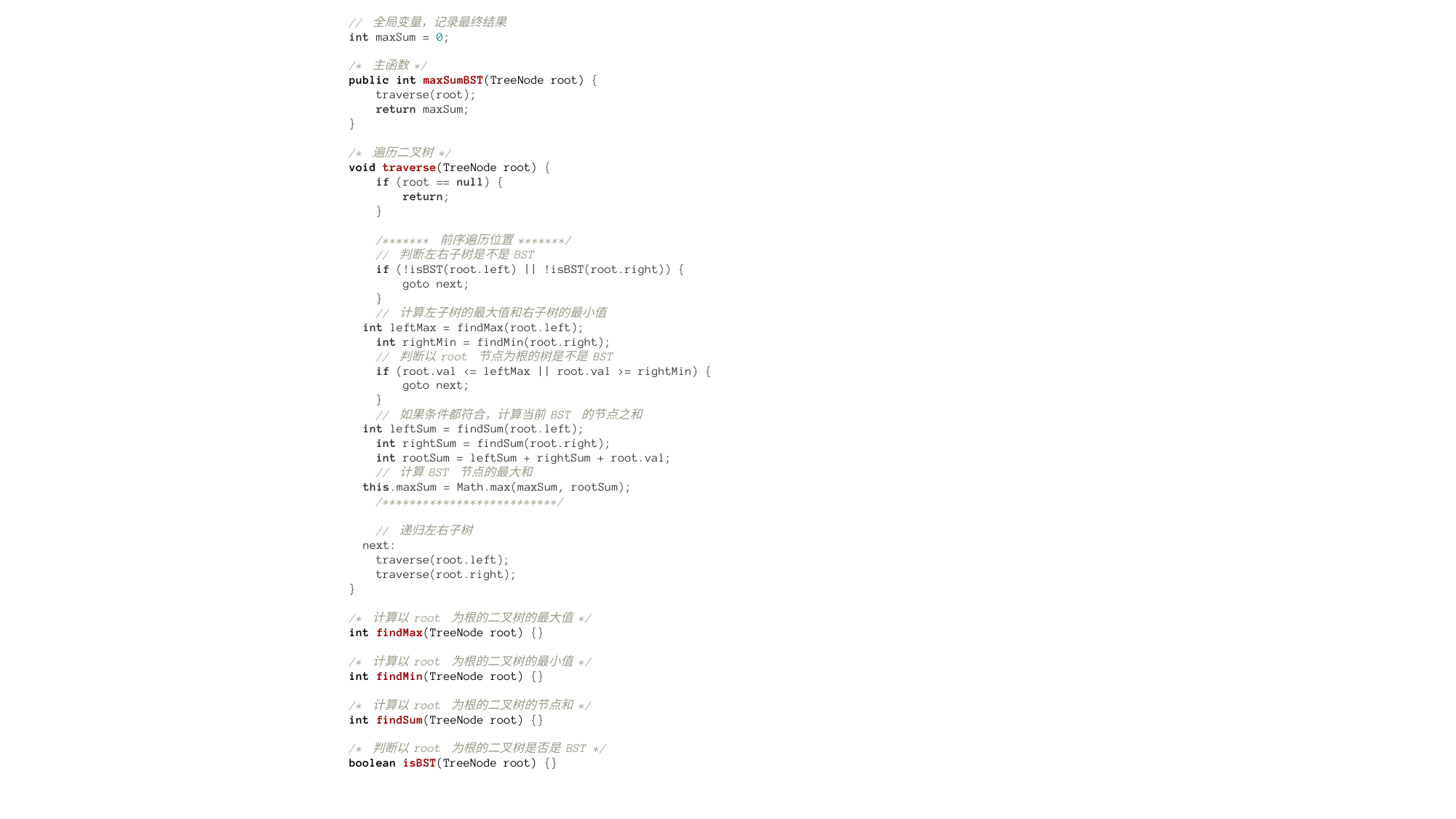

// 全局变量，记录最终结果
int maxSum = 0;
/* 主函数 */
public int maxSumBST(TreeNode root) {
    traverse(root);
    return maxSum;
}
/* 遍历二叉树 */
void traverse(TreeNode root) {
    if (root == null) {
        return;
    }
    /******* 前序遍历位置 *******/
    // 判断左右子树是不是 BST
    if (!isBST(root.left) || !isBST(root.right)) {
        goto next;
    }
    // 计算左子树的最大值和右子树的最小值
    int leftMax = findMax(root.left);
    int rightMin = findMin(root.right);
    // 判断以 root 节点为根的树是不是 BST
    if (root.val <= leftMax || root.val >= rightMin) {
        goto next;
    }
    // 如果条件都符合，计算当前 BST 的节点之和
    int leftSum = findSum(root.left);
    int rightSum = findSum(root.right);
    int rootSum = leftSum + rightSum + root.val;
    // 计算 BST 节点的最大和
    this.maxSum = Math.max(maxSum, rootSum);
    /**************************/
    // 递归左右子树
    next:
    traverse(root.left);
    traverse(root.right);
}
/* 计算以 root 为根的二叉树的最大值 */
int findMax(TreeNode root) {}
/* 计算以 root 为根的二叉树的最小值 */
int findMin(TreeNode root) {}
/* 计算以 root 为根的二叉树的节点和 */
int findSum(TreeNode root) {}
/* 判断以 root 为根的二叉树是否是 BST */
boolean isBST(TreeNode root) {}